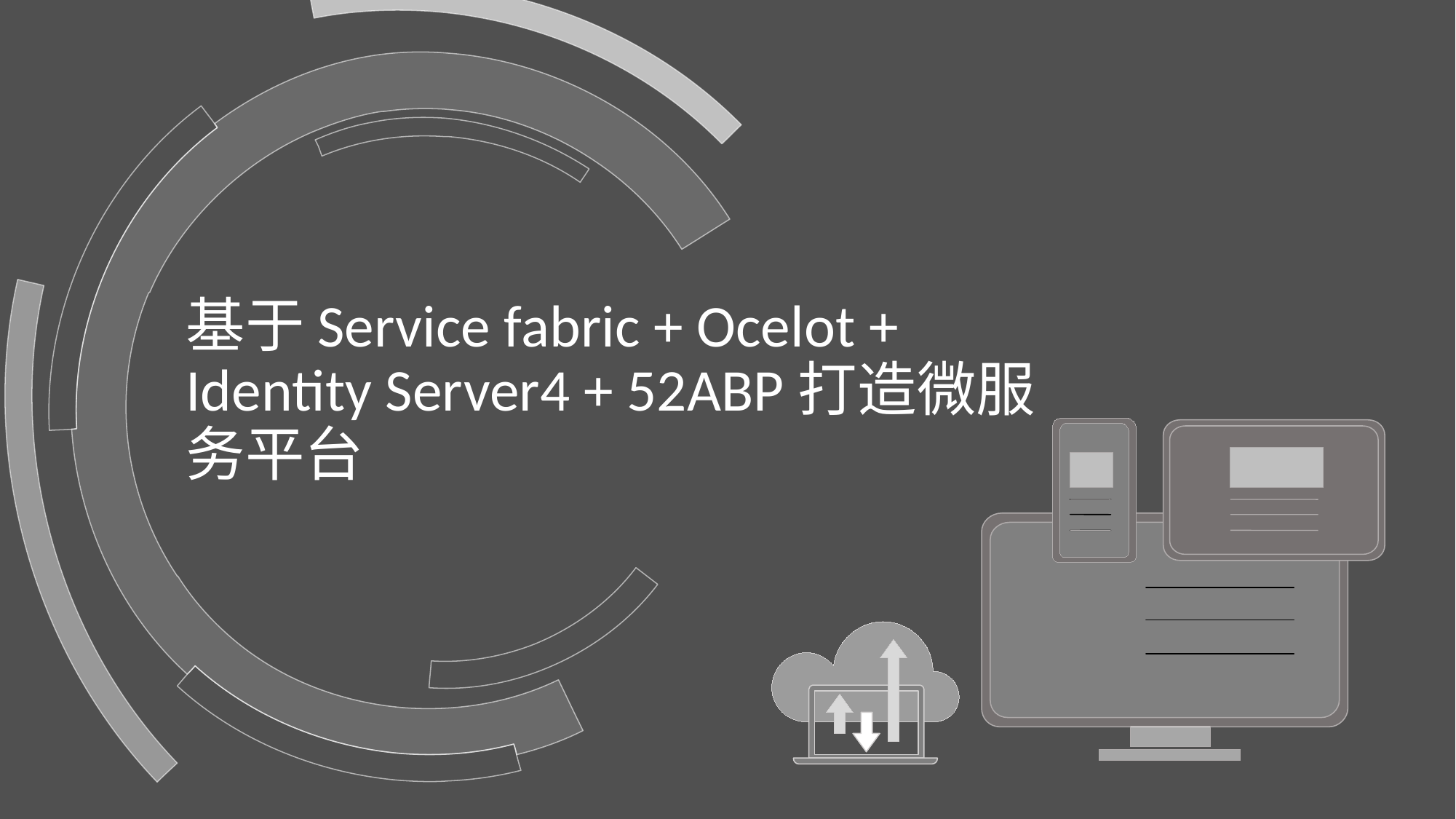

# 基于Service fabric + Ocelot + Identity Server4 + 52ABP打造微服务平台